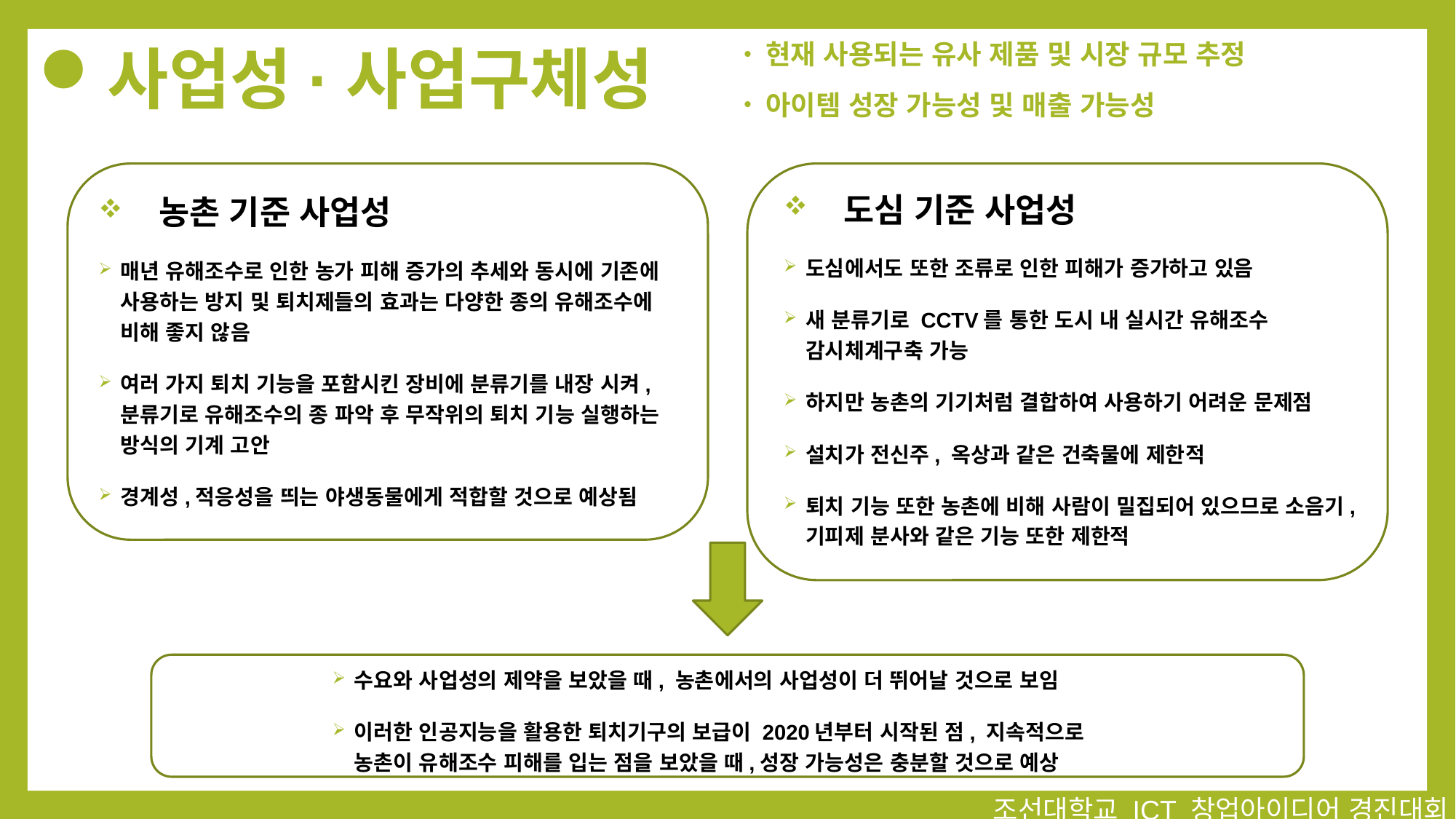

# 사업성·사업구체성
현재 사용되는 유사 제품 및 시장 규모 추정
아이템 성장 가능성 및 매출 가능성

   도심 기준 사업성
도심에서도 또한 조류로 인한 피해가 증가하고 있음
새 분류기로 CCTV를 통한 도시 내 실시간 유해조수 감시체계구축 가능
하지만 농촌의 기기처럼 결합하여 사용하기 어려운 문제점
설치가 전신주, 옥상과 같은 건축물에 제한적
퇴치 기능 또한 농촌에 비해 사람이 밀집되어 있으므로 소음기, 기피제 분사와 같은 기능 또한 제한적

   농촌 기준 사업성
매년 유해조수로 인한 농가 피해 증가의 추세와 동시에 기존에 사용하는 방지 및 퇴치제들의 효과는 다양한 종의 유해조수에 비해 좋지 않음
여러 가지 퇴치 기능을 포함시킨 장비에 분류기를 내장 시켜,분류기로 유해조수의 종 파악 후 무작위의 퇴치 기능 실행하는 방식의 기계 고안
경계성,적응성을 띄는 야생동물에게 적합할 것으로 예상됨

수요와 사업성의 제약을 보았을 때, 농촌에서의 사업성이 더 뛰어날 것으로 보임
이러한 인공지능을 활용한 퇴치기구의 보급이 2020년부터 시작된 점, 지속적으로 농촌이 유해조수 피해를 입는 점을 보았을 때,성장 가능성은 충분할 것으로 예상
조선대학교 ICT 창업아이디어 경진대회